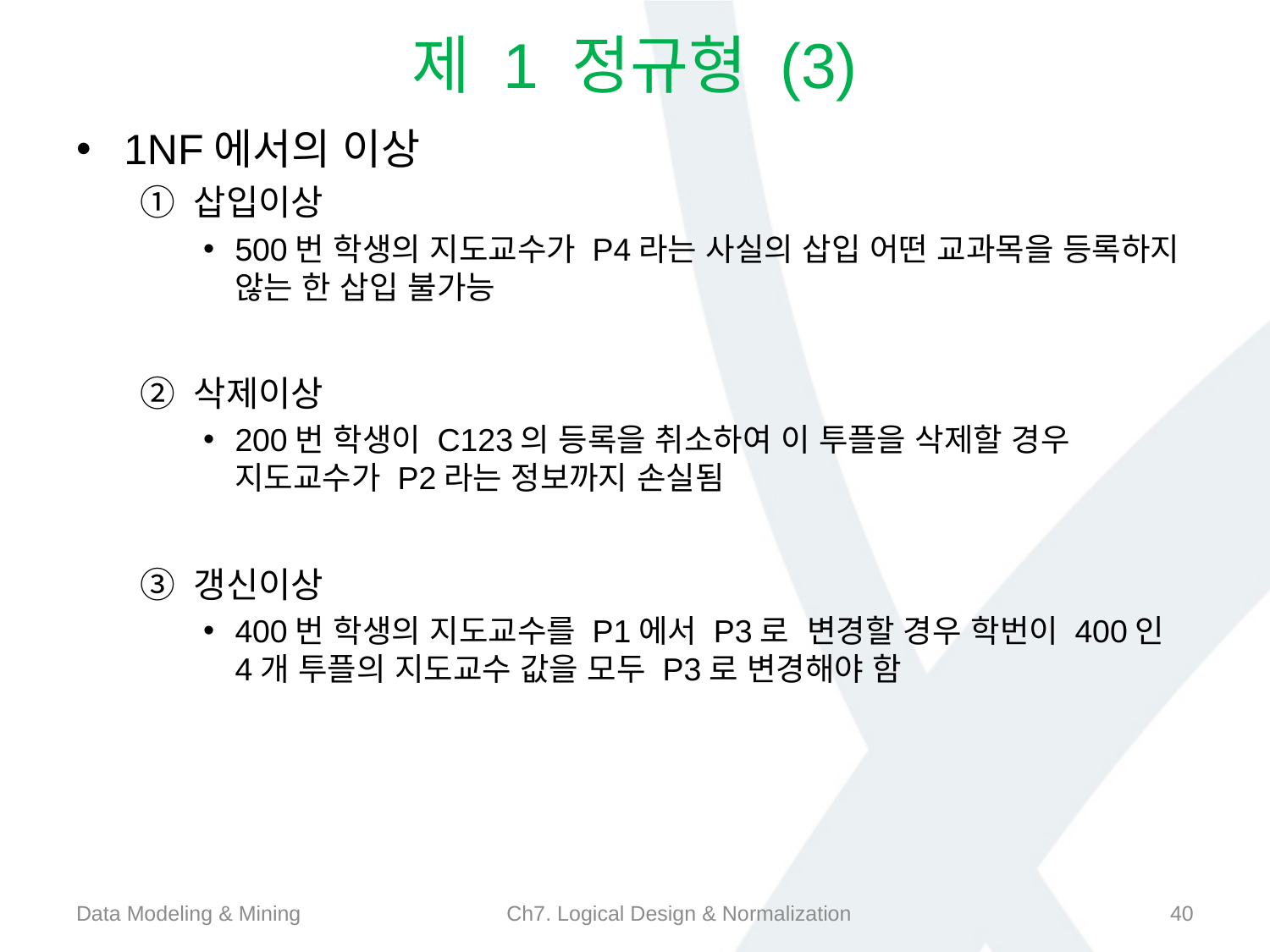

# 제 1 정규형 (3)
1NF에서의 이상
① 삽입이상
500번 학생의 지도교수가 P4라는 사실의 삽입 어떤 교과목을 등록하지 않는 한 삽입 불가능

② 삭제이상
200번 학생이 C123의 등록을 취소하여 이 투플을 삭제할 경우 지도교수가 P2라는 정보까지 손실됨

③ 갱신이상
400번 학생의 지도교수를 P1에서 P3로  변경할 경우 학번이 400인 4개 투플의 지도교수 값을 모두 P3로 변경해야 함

Data Modeling & Mining
Ch7. Logical Design & Normalization
40